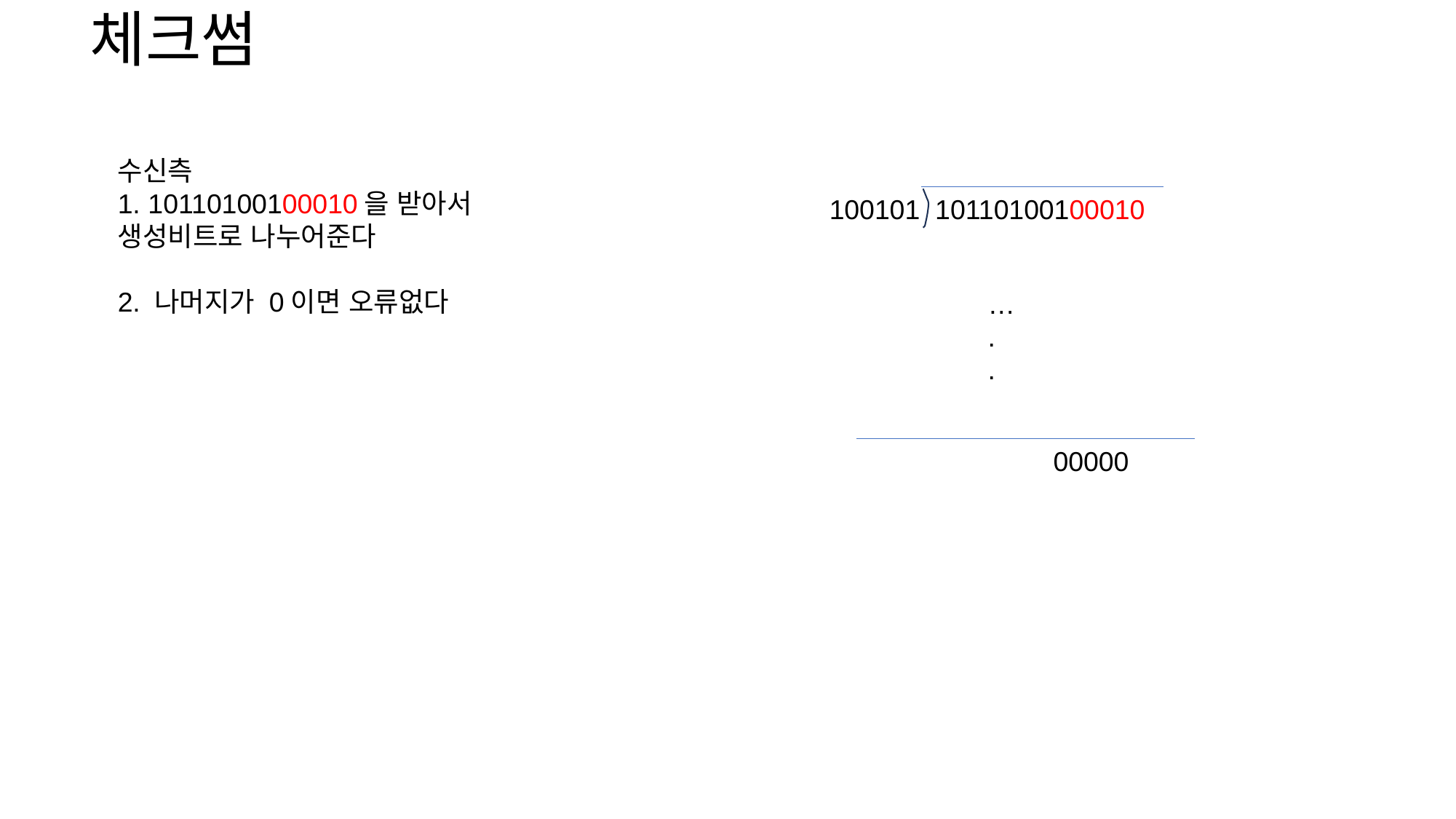

# 체크썸
수신측
1. 10110100100010을 받아서
생성비트로 나누어준다

2. 나머지가 0이면 오류없다
 100101  10110100100010

…..
00000